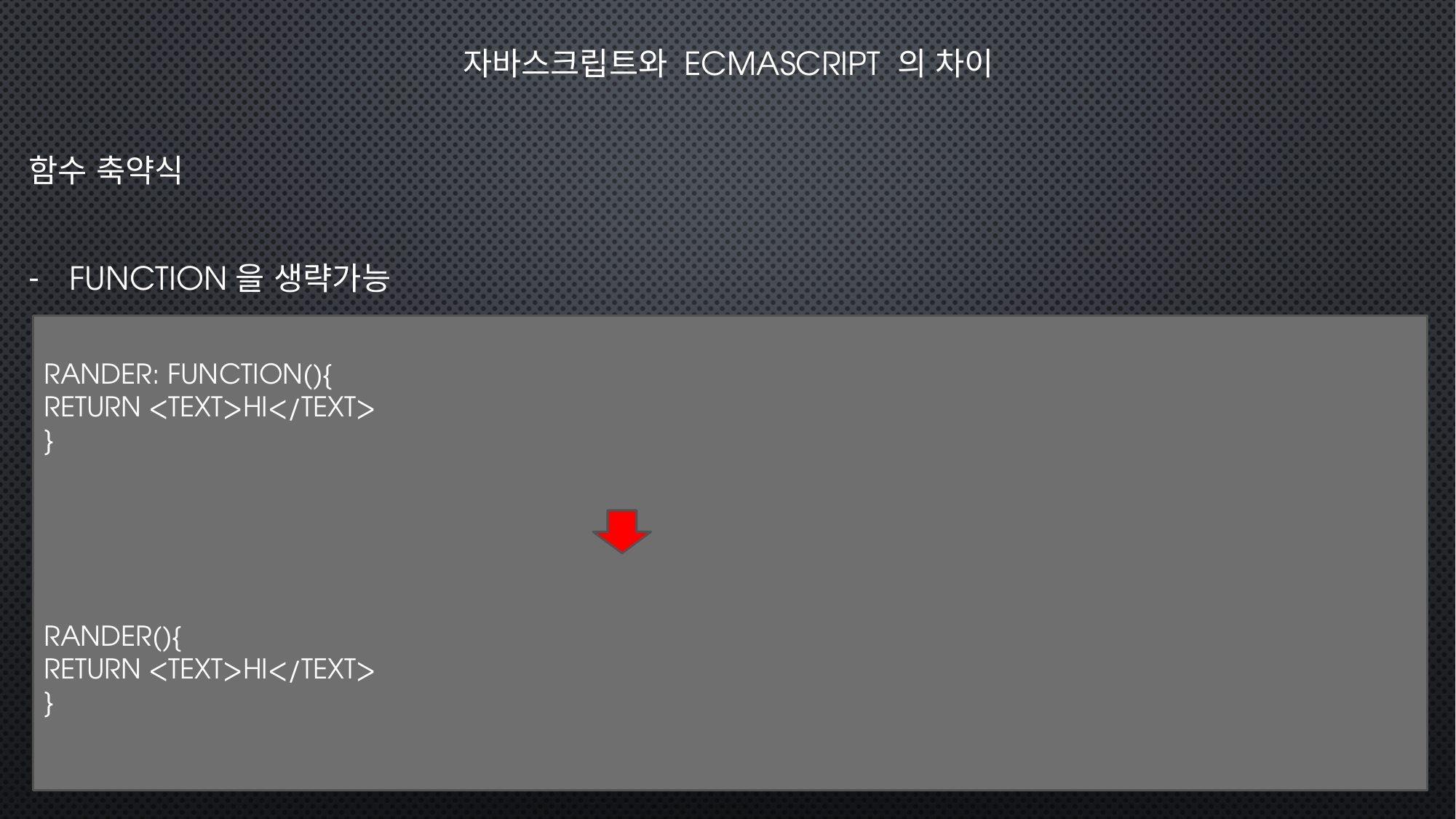

자바스크립트와 ECMAScript 의 차이

함수 축약식

FUNCTION을 생략가능

RANDER: FUNCTION(){
RETURN <TEXT>HI</TEXT>
}

RANDER(){
RETURN <TEXT>HI</TEXT>
}